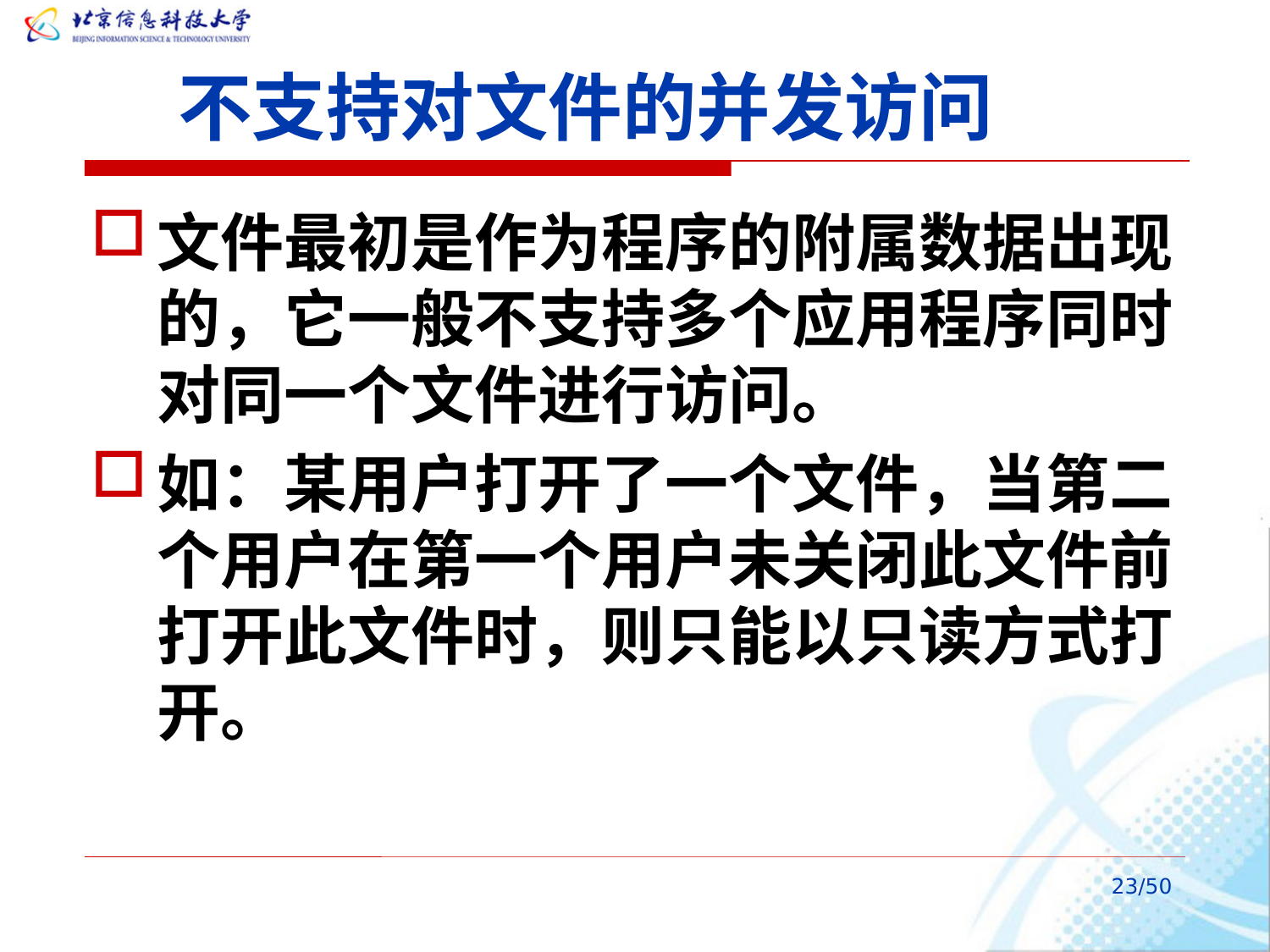

# 不支持对文件的并发访问
文件最初是作为程序的附属数据出现的，它一般不支持多个应用程序同时对同一个文件进行访问。
如：某用户打开了一个文件，当第二个用户在第一个用户未关闭此文件前打开此文件时，则只能以只读方式打开。

23/50